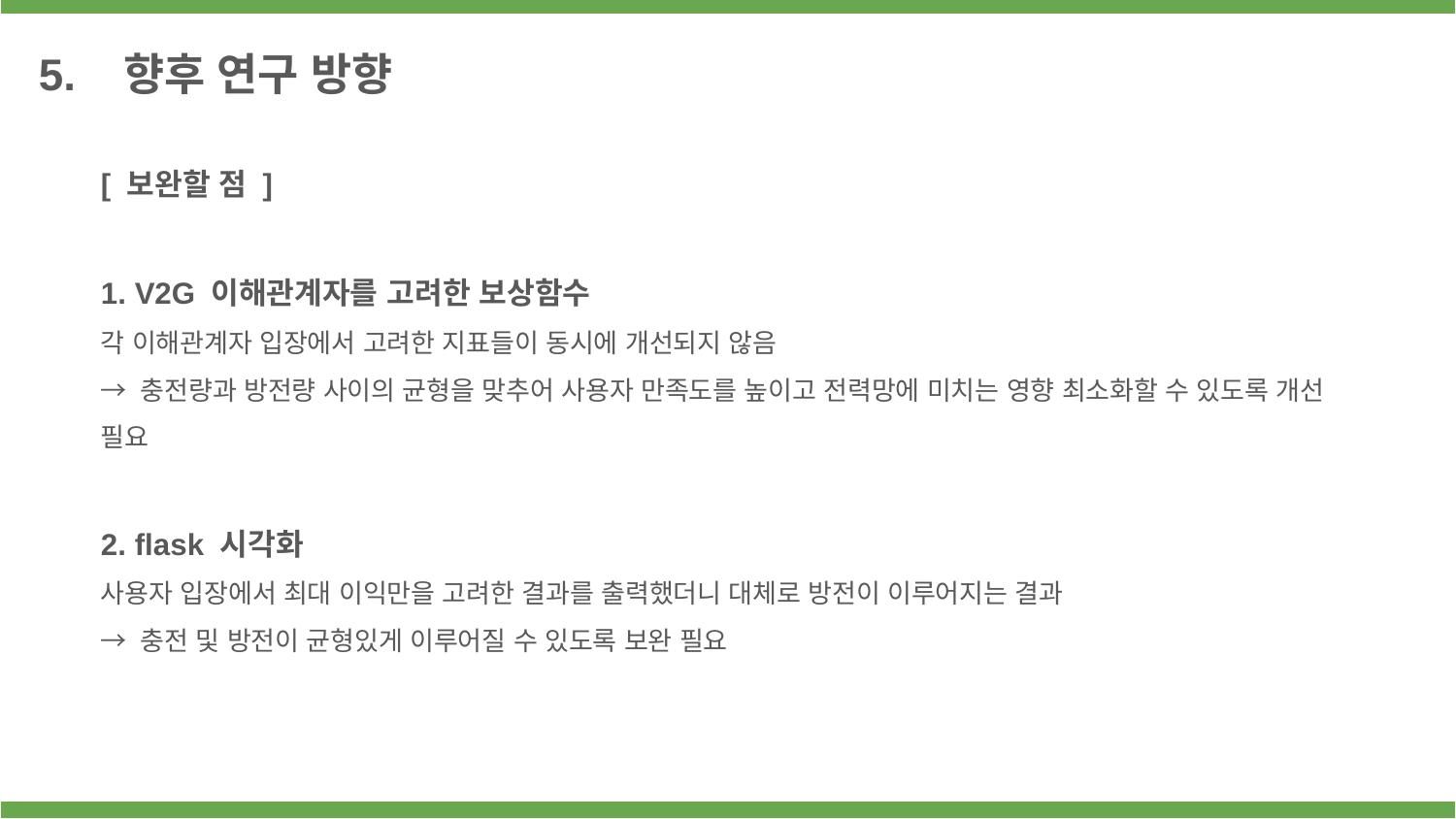

5.   향후 연구 방향
[ 보완할 점 ]

1. V2G 이해관계자를 고려한 보상함수
각 이해관계자 입장에서 고려한 지표들이 동시에 개선되지 않음
→ 충전량과 방전량 사이의 균형을 맞추어 사용자 만족도를 높이고 전력망에 미치는 영향 최소화할 수 있도록 개선 필요

2. flask 시각화
사용자 입장에서 최대 이익만을 고려한 결과를 출력했더니 대체로 방전이 이루어지는 결과
→ 충전 및 방전이 균형있게 이루어질 수 있도록 보완 필요